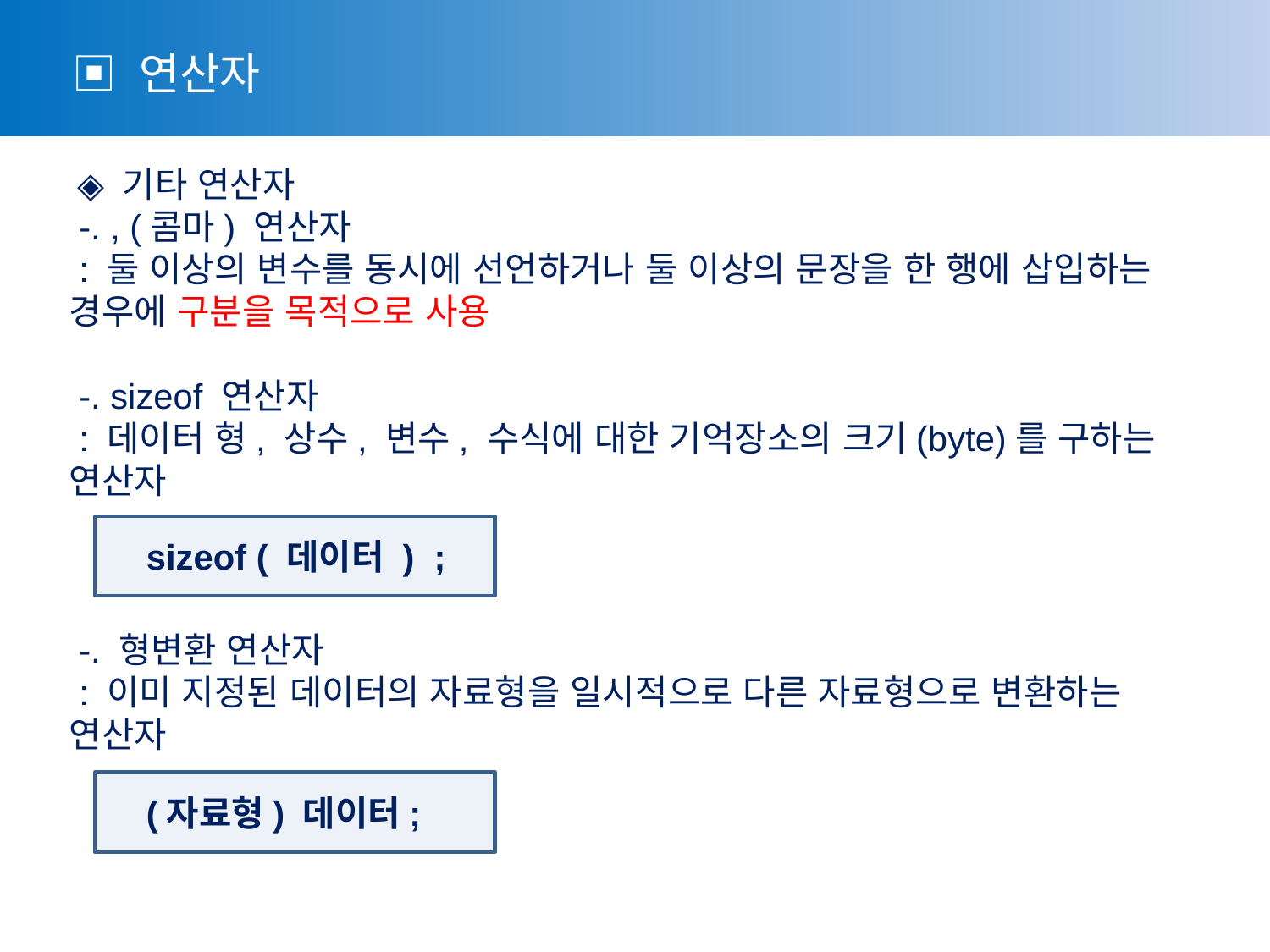

▣ 연산자
 ◈ 기타 연산자
 -. , (콤마) 연산자
 : 둘 이상의 변수를 동시에 선언하거나 둘 이상의 문장을 한 행에 삽입하는 경우에 구분을 목적으로 사용

 -. sizeof 연산자
 : 데이터 형, 상수, 변수, 수식에 대한 기억장소의 크기(byte)를 구하는 연산자

 -. 형변환 연산자
 : 이미 지정된 데이터의 자료형을 일시적으로 다른 자료형으로 변환하는 연산자

    sizeof ( 데이터 )  ;
    (자료형) 데이터;